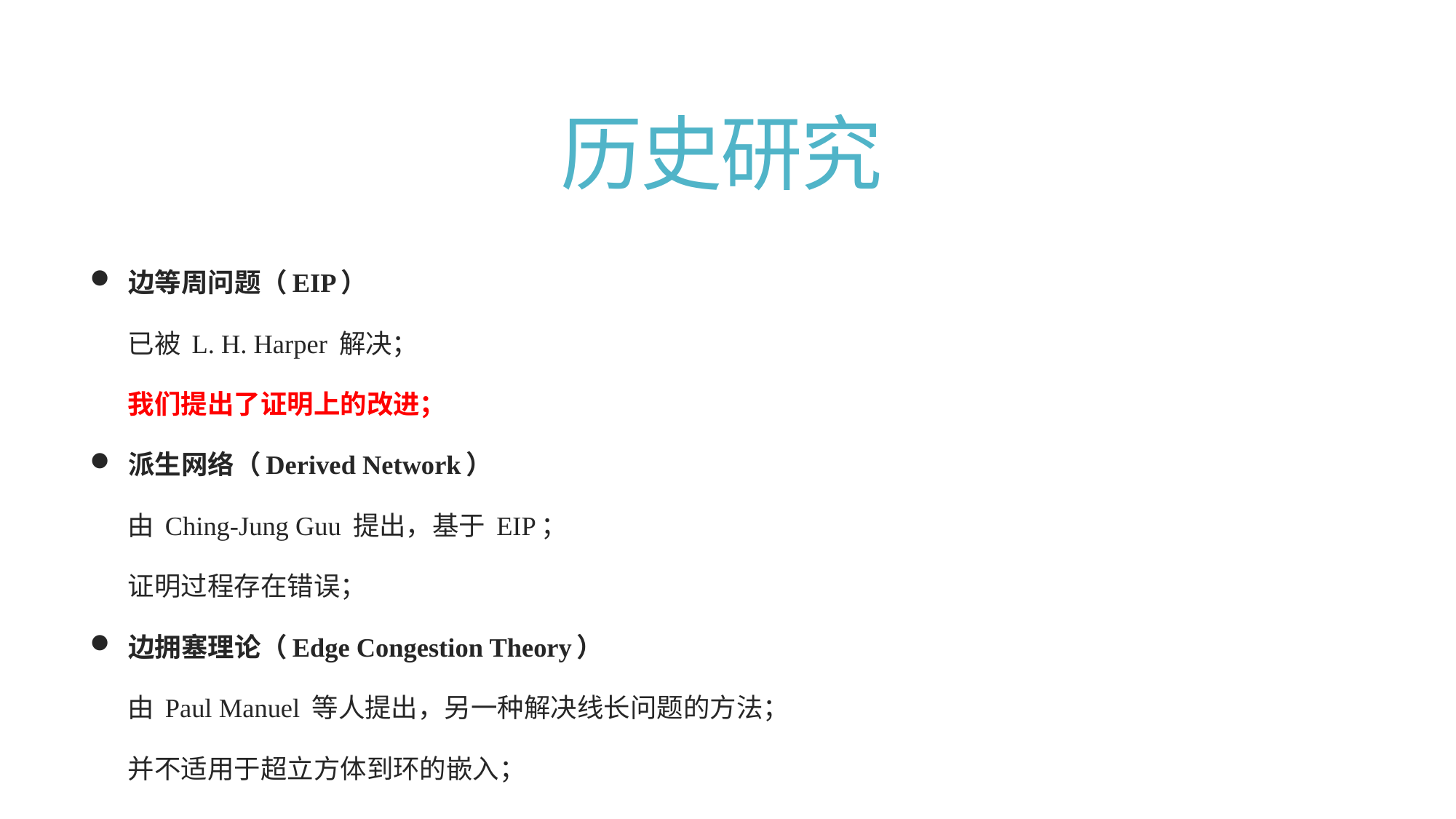

# 历史研究
边等周问题（EIP）
已被 L. H. Harper 解决；
我们提出了证明上的改进；
派生网络（Derived Network）
由 Ching-Jung Guu 提出，基于 EIP；
证明过程存在错误；
边拥塞理论（Edge Congestion Theory）
由 Paul Manuel 等人提出，另一种解决线长问题的方法；
并不适用于超立方体到环的嵌入；